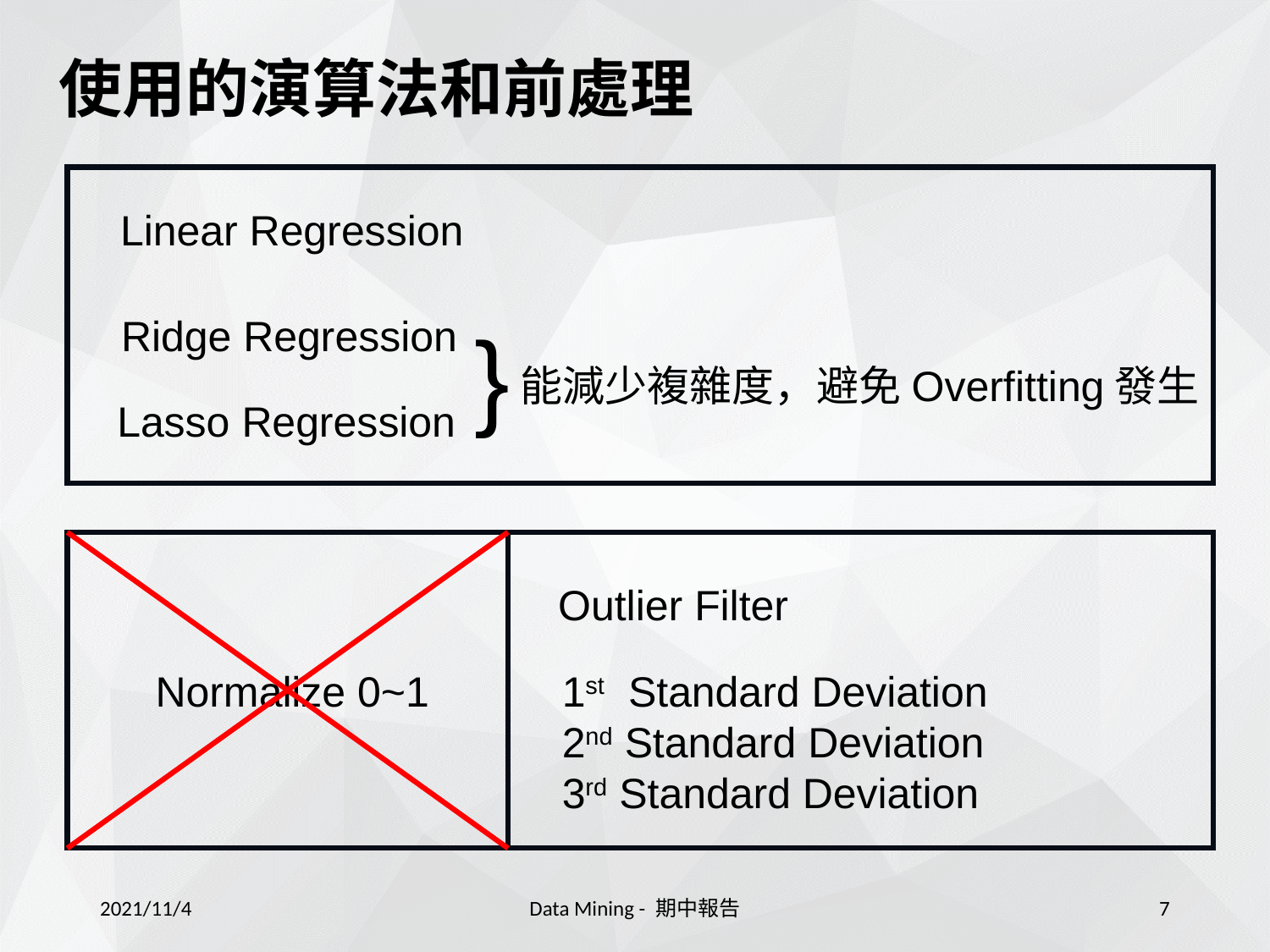

使用的演算法和前處理

Linear Regression
Ridge Regression
Lasso Regression
}
能減少複雜度，避免Overfitting發生

Outlier Filter
1st  Standard Deviation
2nd Standard Deviation
3rd Standard Deviation
Normalize 0~1
2021/11/4
Data Mining - 期中報告
7